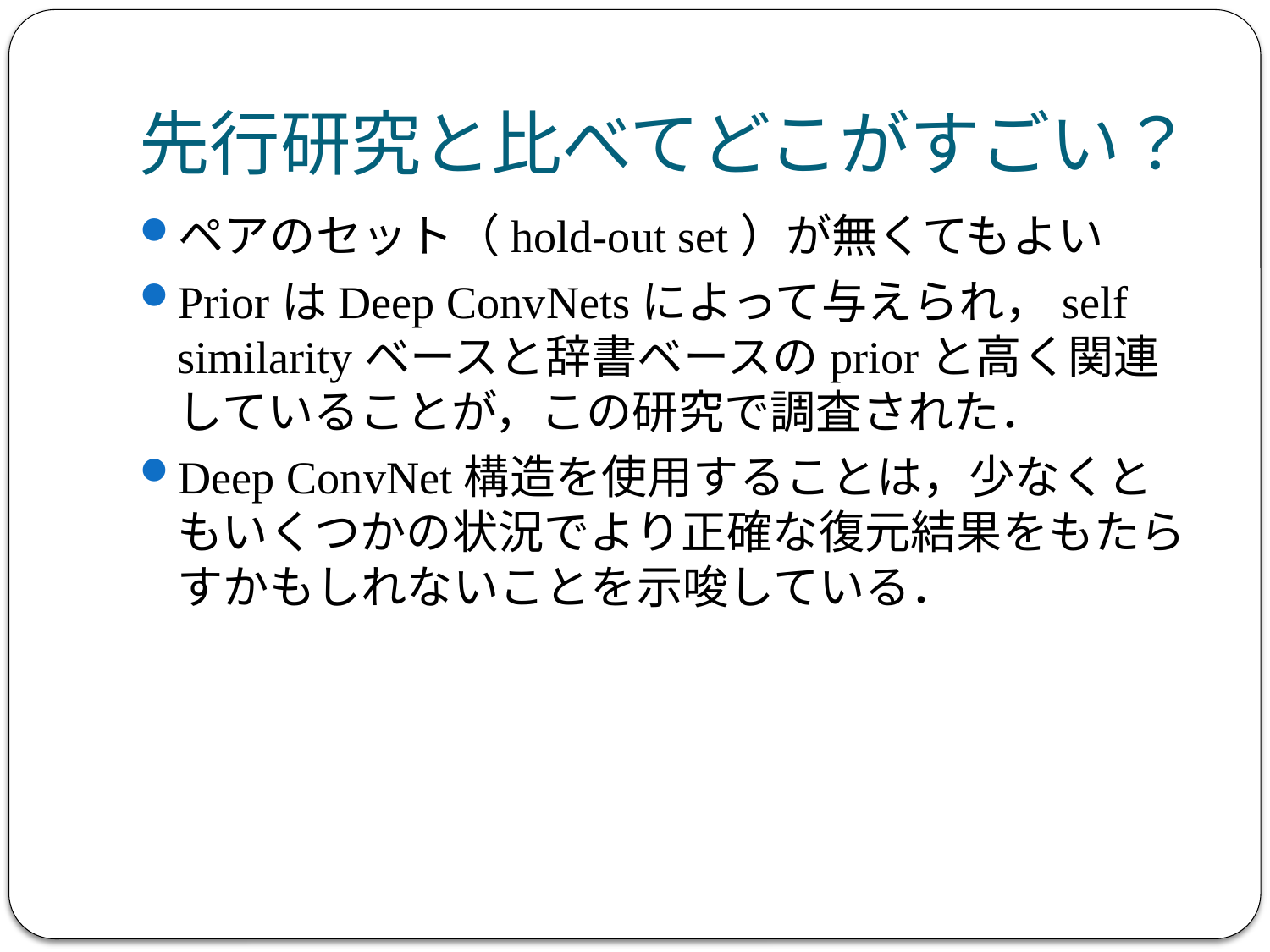

# 先行研究と比べてどこがすごい？
ペアのセット（hold-out set）が無くてもよい
PriorはDeep ConvNetsによって与えられ，self similarityベースと辞書ベースのpriorと高く関連していることが，この研究で調査された．
Deep ConvNet構造を使用することは，少なくともいくつかの状況でより正確な復元結果をもたらすかもしれないことを示唆している．